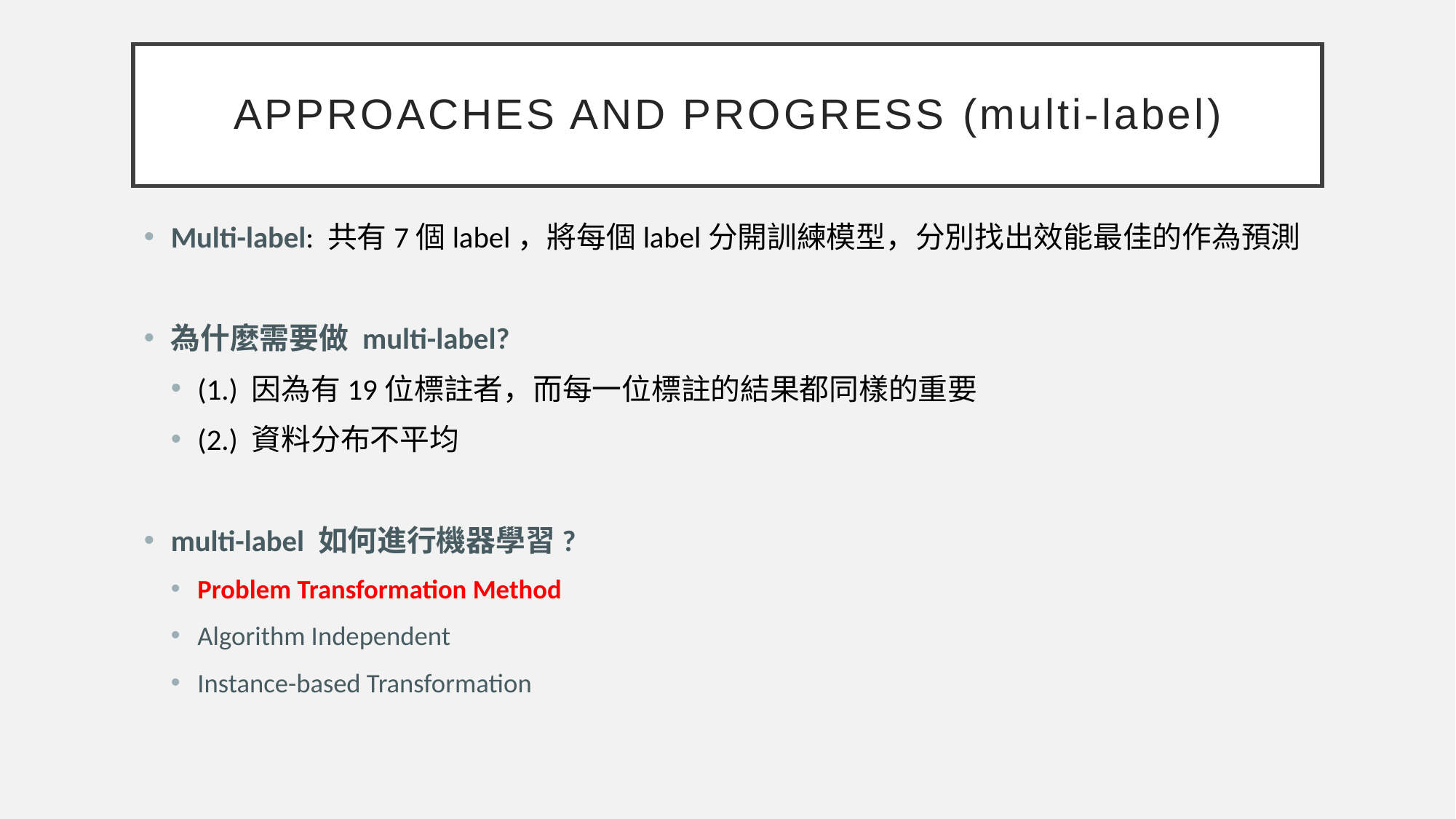

# Approaches and Progress (multi-label)
Multi-label: 共有7個label，將每個label分開訓練模型，分別找出效能最佳的作為預測

為什麼需要做 multi-label?
(1.) 因為有19位標註者，而每一位標註的結果都同樣的重要
(2.) 資料分布不平均

multi-label 如何進行機器學習?
Problem Transformation Method
Algorithm Independent
Instance-based Transformation